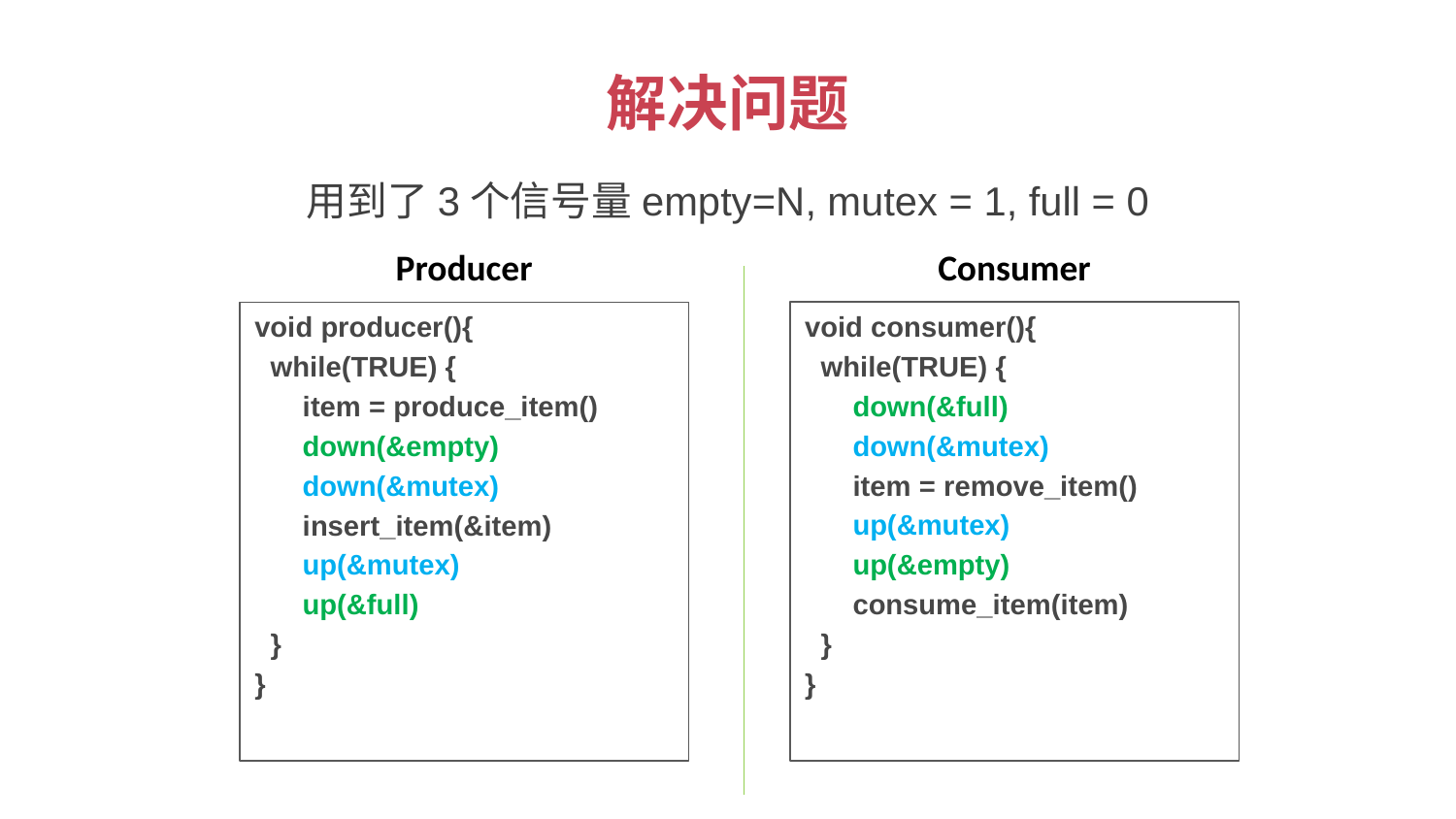

# 解决问题
用到了3个信号量empty=N, mutex = 1, full = 0
Producer
Consumer
void producer(){
  while(TRUE) {
      item = produce_item()
      down(&empty)
      down(&mutex)
      insert_item(&item)
      up(&mutex)
      up(&full)
  }
}
void consumer(){
  while(TRUE) {
      down(&full)
      down(&mutex)
      item = remove_item()
      up(&mutex)
      up(&empty)
      consume_item(item)
  }
}